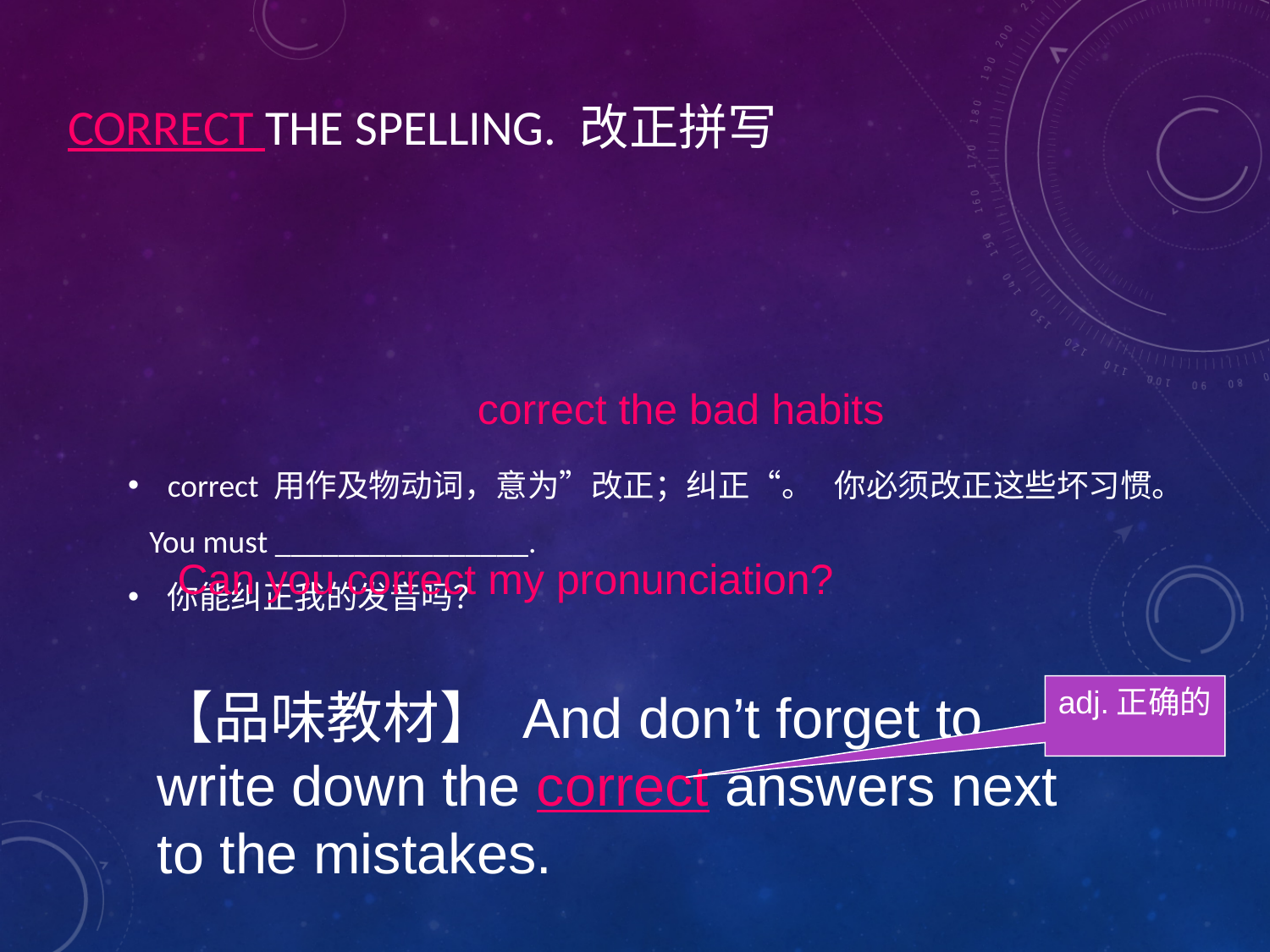

# correct the spelling. 改正拼写
correct 用作及物动词，意为”改正；纠正“。   你必须改正这些坏习惯。
   You must ________________.
你能纠正我的发音吗？
correct the bad habits
Can you correct my pronunciation?
【品味教材】 And don’t forget to write down the correct answers next to the mistakes.
adj.正确的